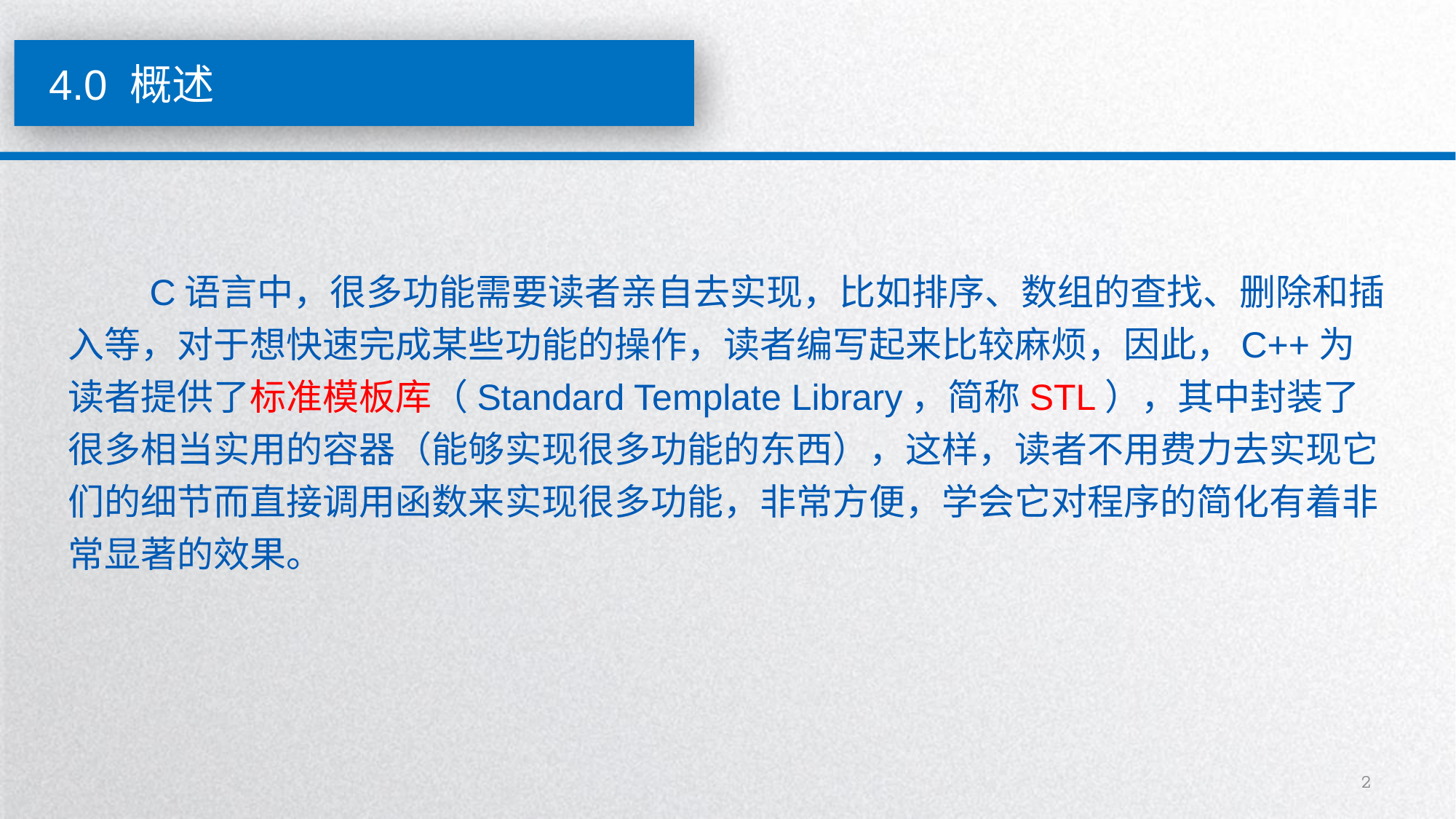

4.0 概述
        C语言中，很多功能需要读者亲自去实现，比如排序、数组的查找、删除和插入等，对于想快速完成某些功能的操作，读者编写起来比较麻烦，因此，C++为读者提供了标准模板库（Standard Template Library，简称STL），其中封装了很多相当实用的容器（能够实现很多功能的东西），这样，读者不用费力去实现它们的细节而直接调用函数来实现很多功能，非常方便，学会它对程序的简化有着非常显著的效果。
2